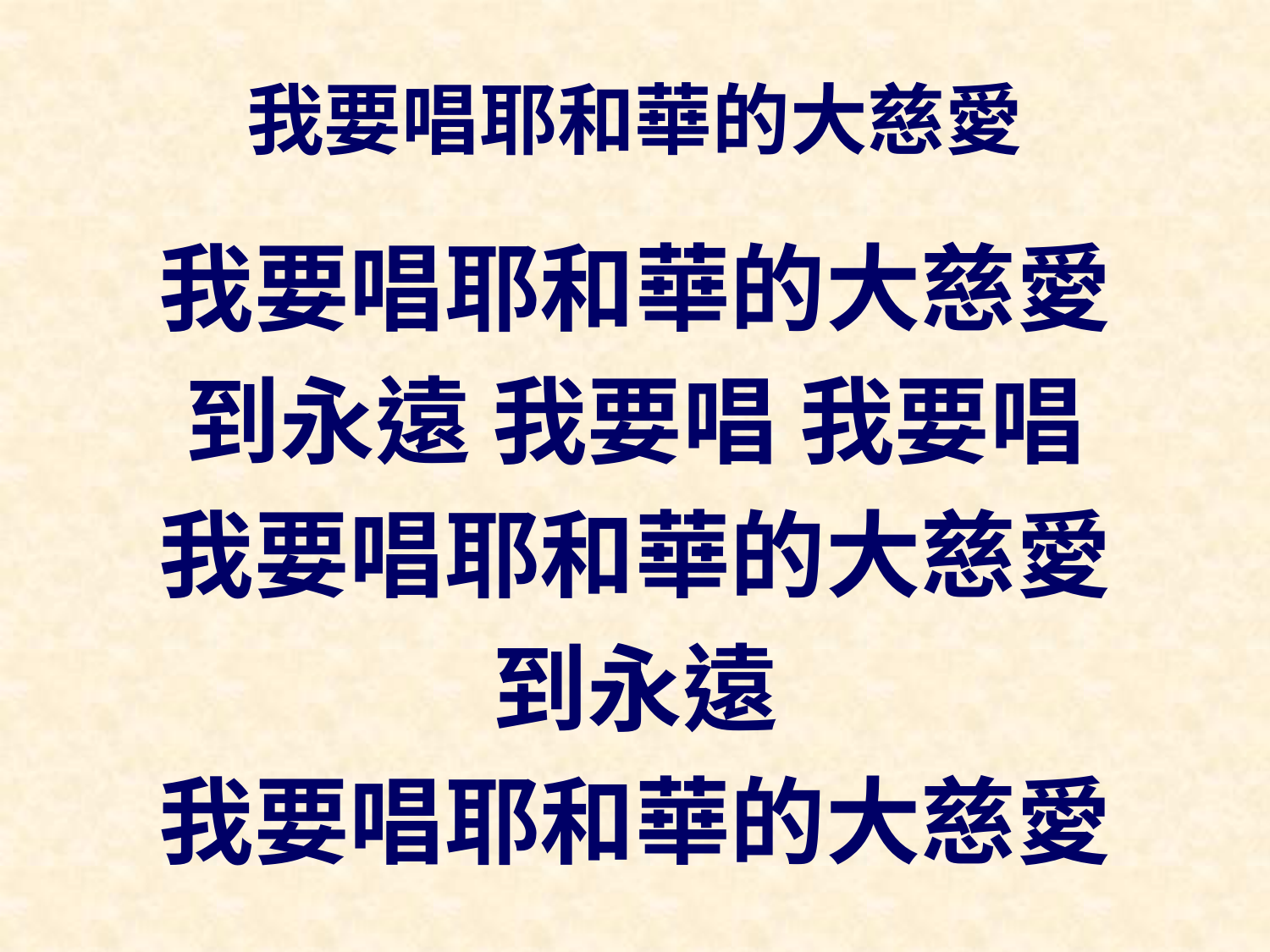

# 我要唱耶和華的大慈愛
我要唱耶和華的大慈愛
到永遠 我要唱 我要唱
我要唱耶和華的大慈愛
到永遠
我要唱耶和華的大慈愛